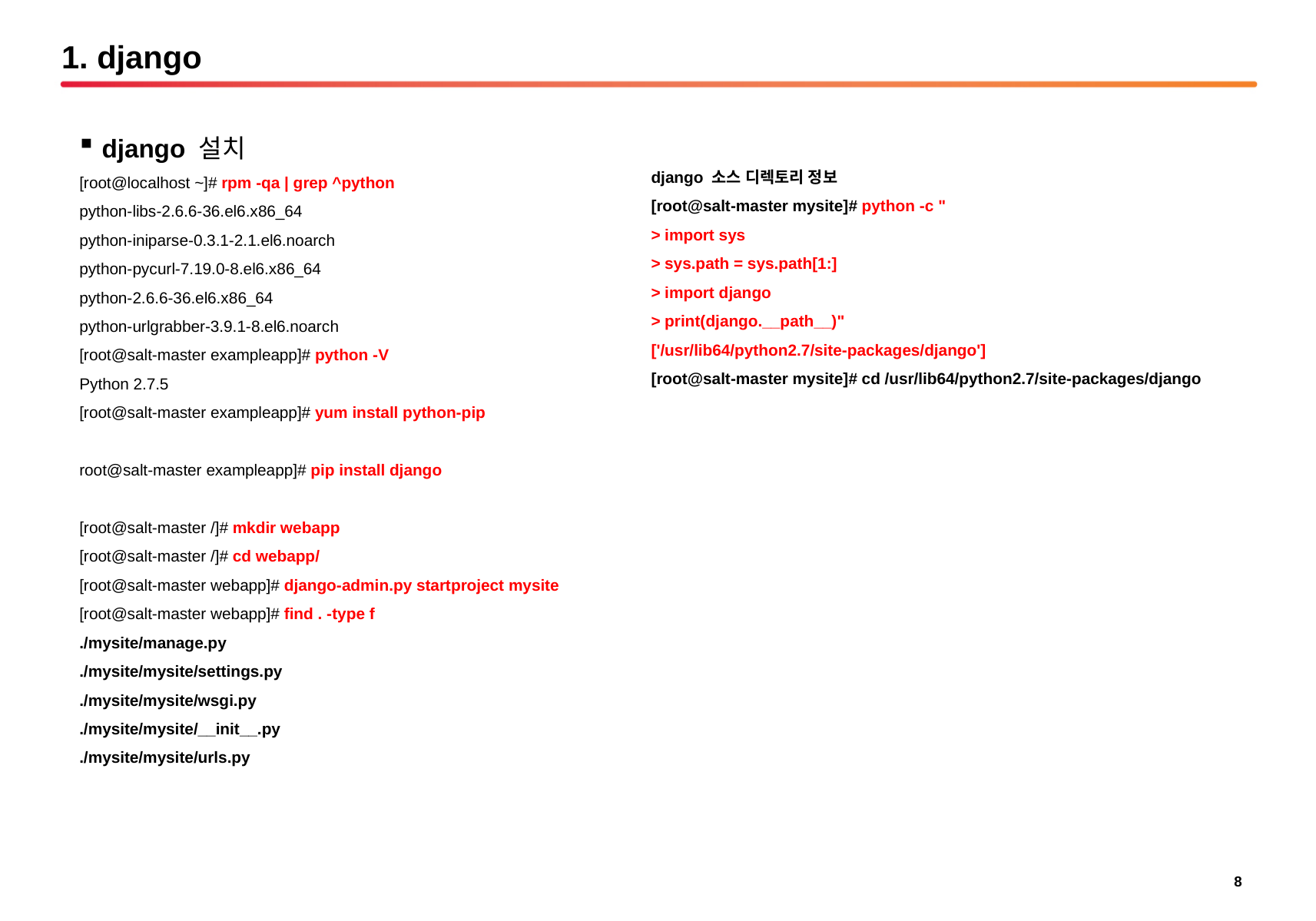

# 1. django
django 설치
[root@localhost ~]# rpm -qa | grep ^python
python-libs-2.6.6-36.el6.x86_64
python-iniparse-0.3.1-2.1.el6.noarch
python-pycurl-7.19.0-8.el6.x86_64
python-2.6.6-36.el6.x86_64
python-urlgrabber-3.9.1-8.el6.noarch
[root@salt-master exampleapp]# python -V
Python 2.7.5
[root@salt-master exampleapp]# yum install python-pip

root@salt-master exampleapp]# pip install django

[root@salt-master /]# mkdir webapp
[root@salt-master /]# cd webapp/
[root@salt-master webapp]# django-admin.py startproject mysite
[root@salt-master webapp]# find . -type f
./mysite/manage.py
./mysite/mysite/settings.py
./mysite/mysite/wsgi.py
./mysite/mysite/__init__.py
./mysite/mysite/urls.py

django 소스 디렉토리 정보
[root@salt-master mysite]# python -c "
> import sys
> sys.path = sys.path[1:]
> import django
> print(django.__path__)"
['/usr/lib64/python2.7/site-packages/django']
[root@salt-master mysite]# cd /usr/lib64/python2.7/site-packages/django